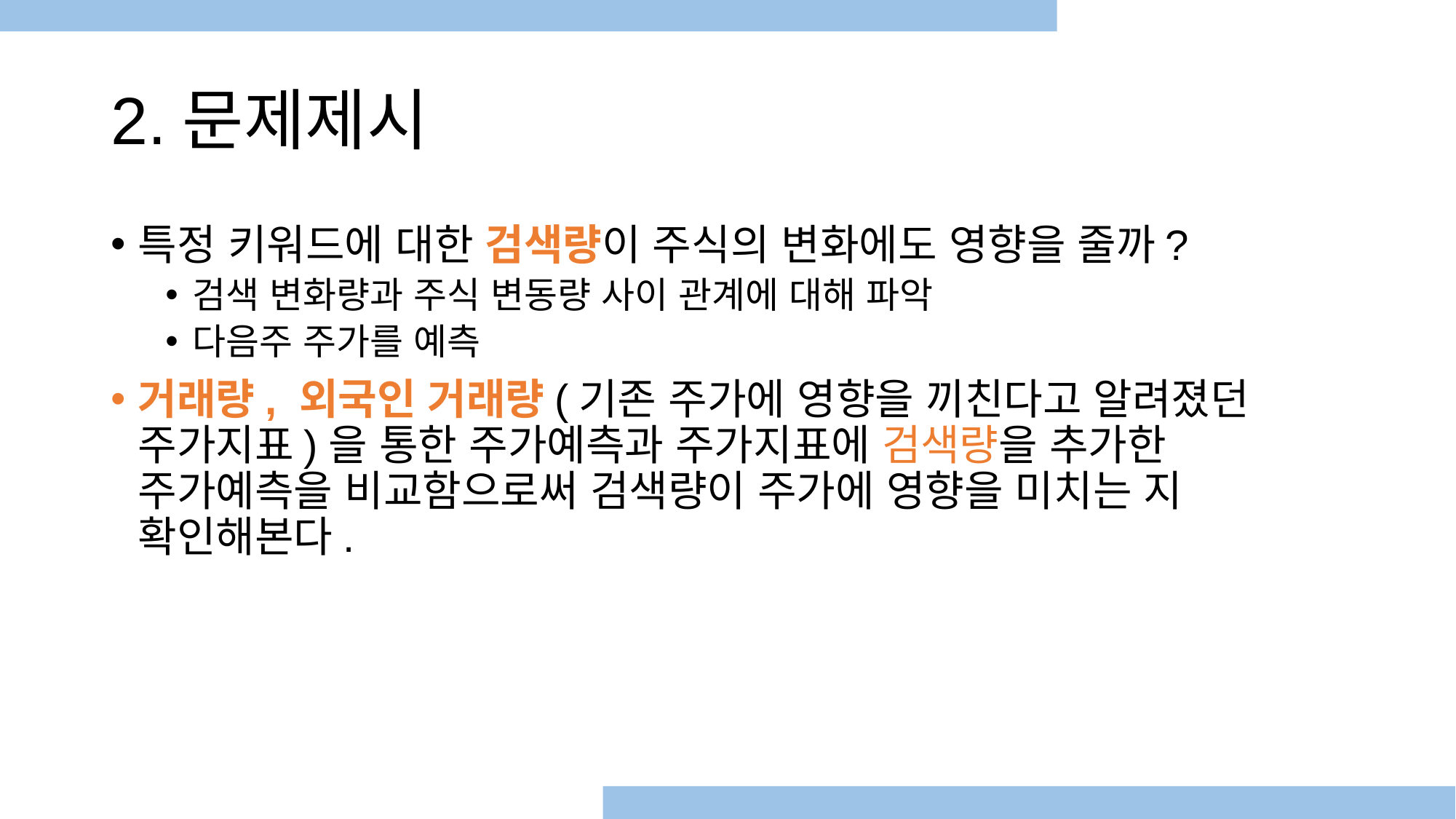

# 2.문제제시
특정 키워드에 대한 검색량이 주식의 변화에도 영향을 줄까?
검색 변화량과 주식 변동량 사이 관계에 대해 파악
다음주 주가를 예측
거래량, 외국인 거래량(기존 주가에 영향을 끼친다고 알려졌던 주가지표)을 통한 주가예측과 주가지표에 검색량을 추가한 주가예측을 비교함으로써 검색량이 주가에 영향을 미치는 지 확인해본다.